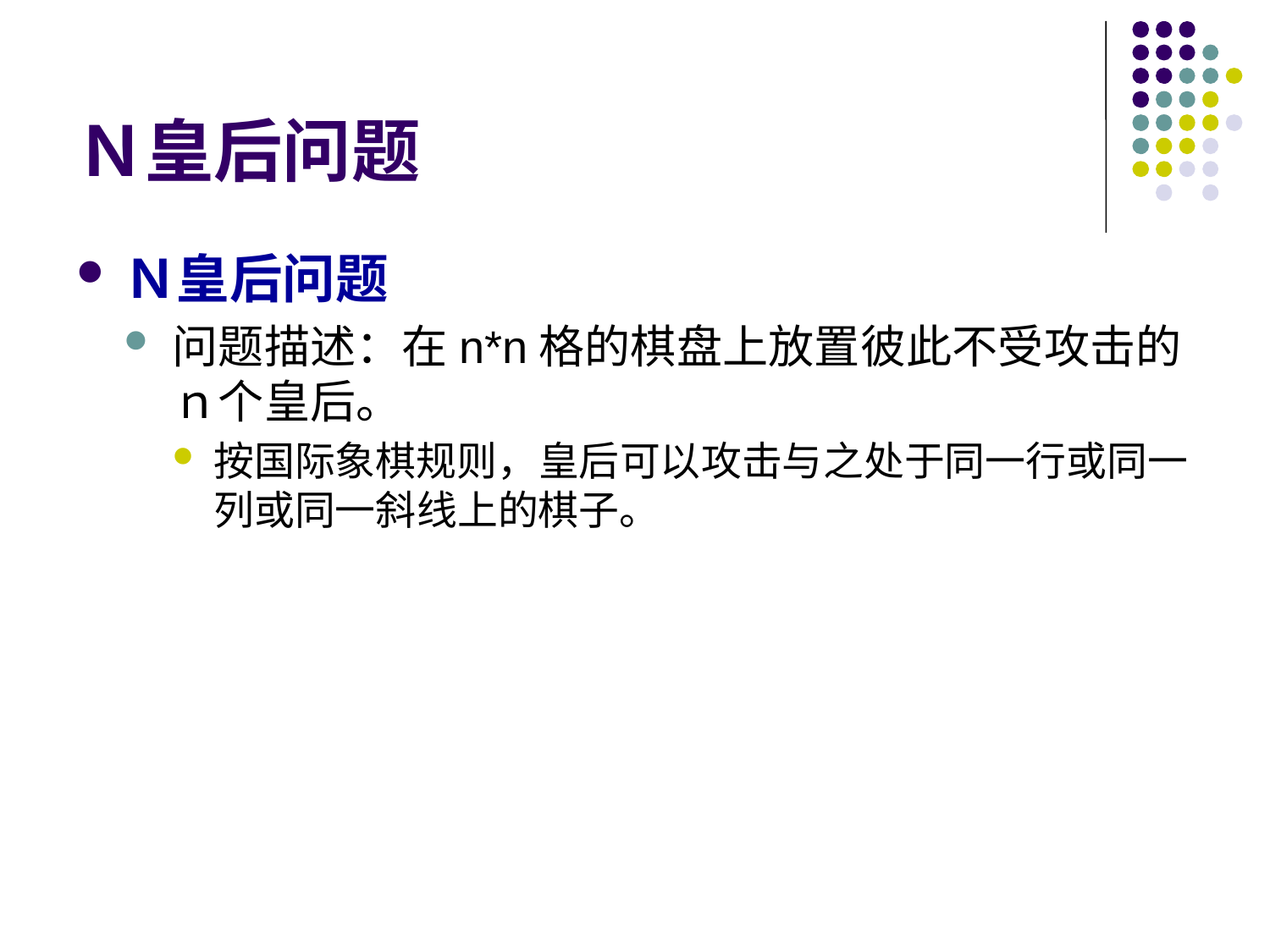

# Ｎ皇后问题
Ｎ皇后问题
问题描述：在n*n格的棋盘上放置彼此不受攻击的ｎ个皇后。
按国际象棋规则，皇后可以攻击与之处于同一行或同一列或同一斜线上的棋子。